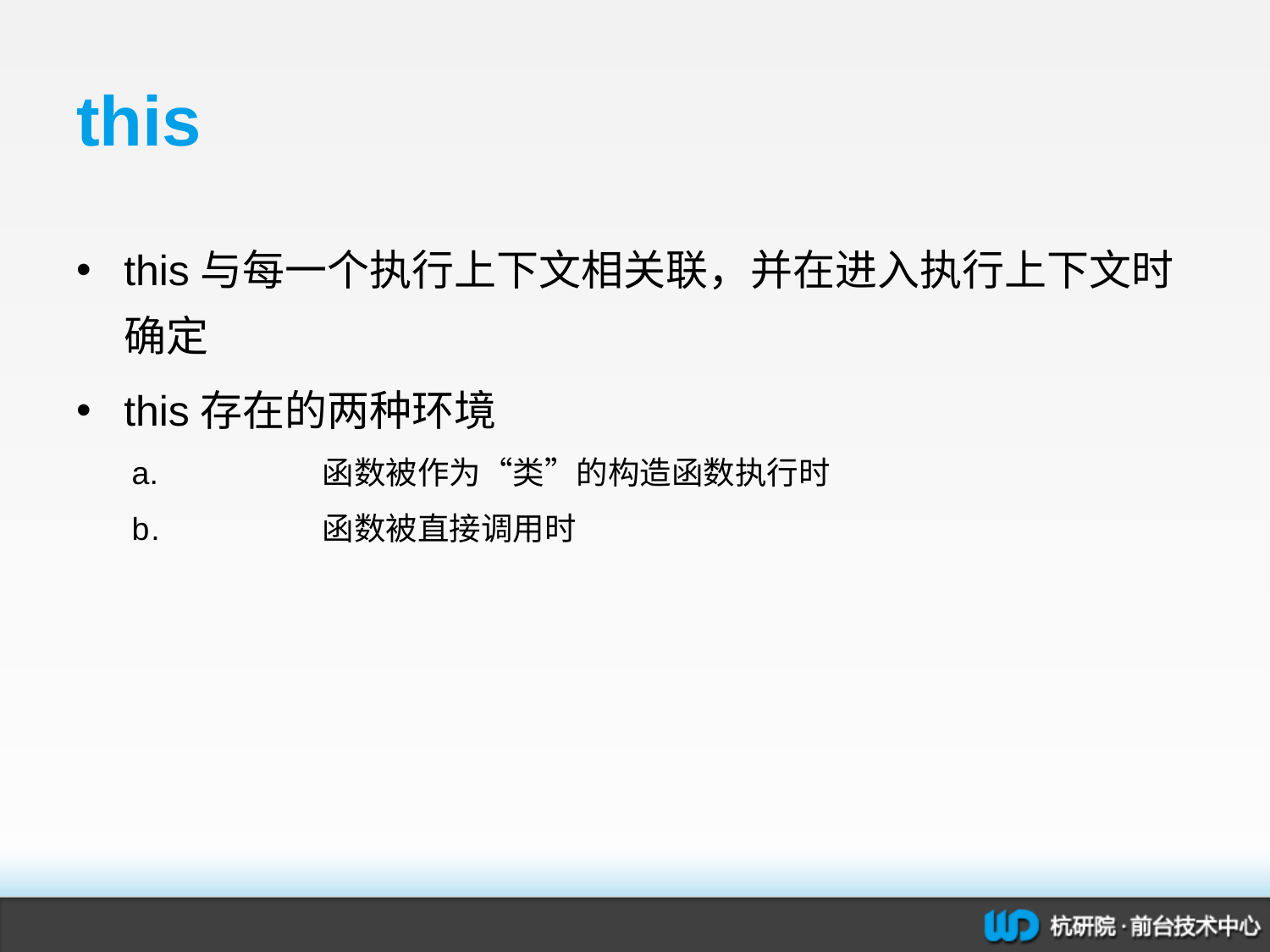

# this
this与每一个执行上下文相关联，并在进入执行上下文时确定
this存在的两种环境
	函数被作为“类”的构造函数执行时
	函数被直接调用时